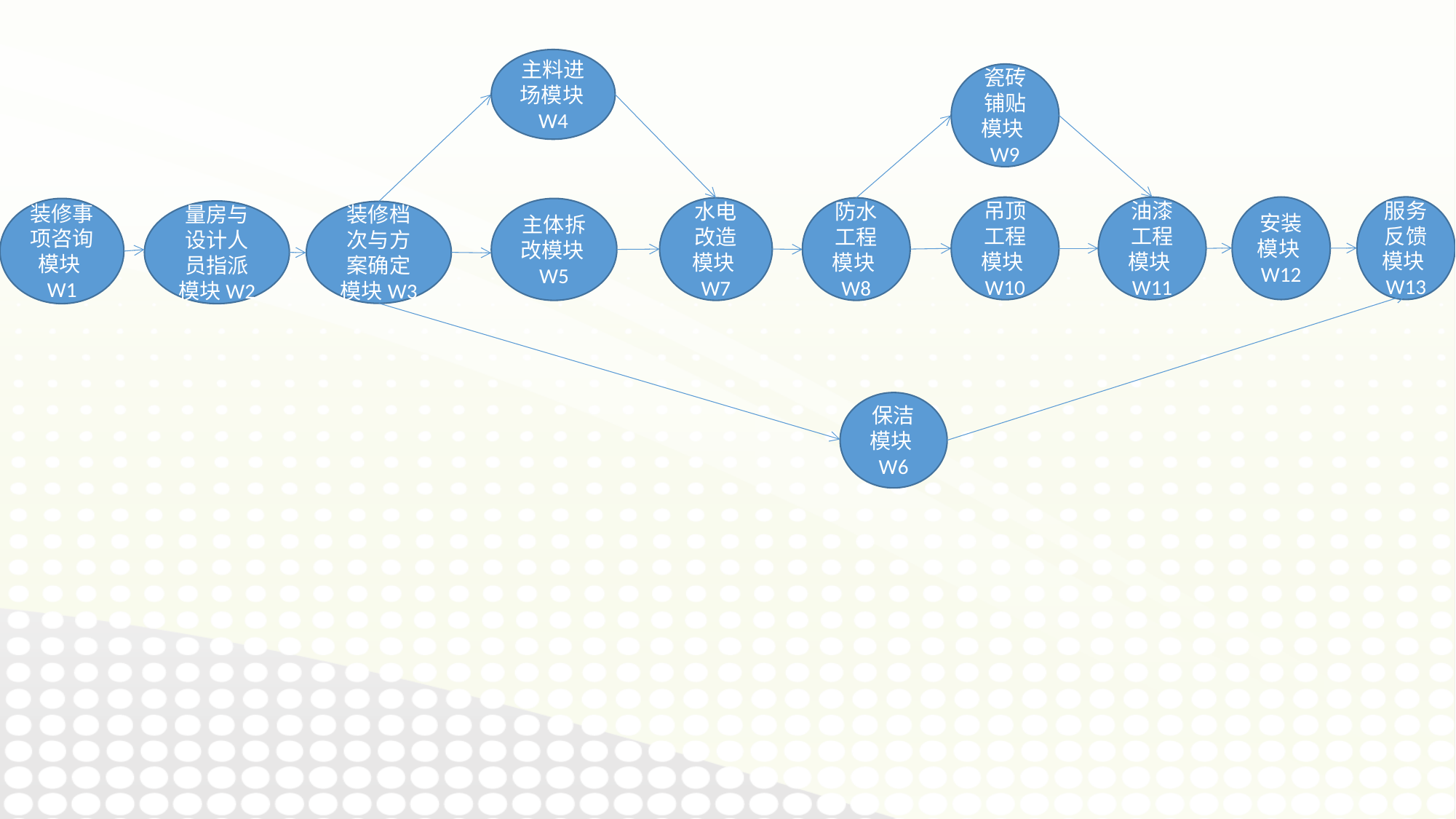

主料进场模块W4
瓷砖铺贴模块W9
服务反馈模块W13
安装模块W12
吊顶工程模块W10
油漆工程模块W11
水电改造模块W7
防水工程模块W8
装修事项咨询模块W1
主体拆改模块W5
量房与设计人员指派模块W2
装修档次与方案确定模块W3
保洁模块W6